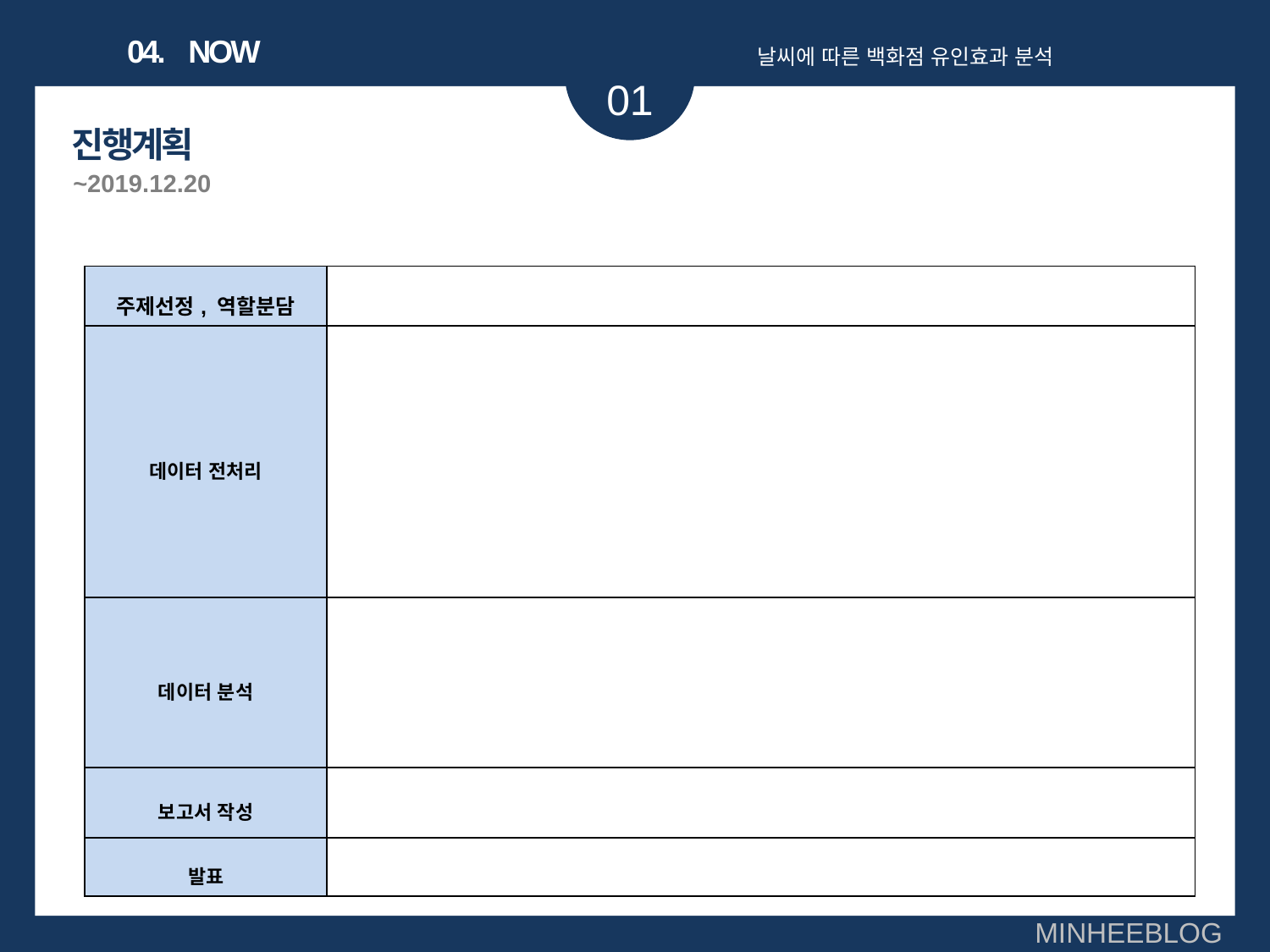

04.    NOW
날씨에 따른 백화점 유인효과 분석
01

진행계획

~2019.12.20
| 주제선정, 역할분담 |  |
| --- | --- |
| 데이터 전처리 |  |
| 데이터 분석 |  |
| 보고서 작성 |  |
| 발표 |  |
MINHEEBLOG